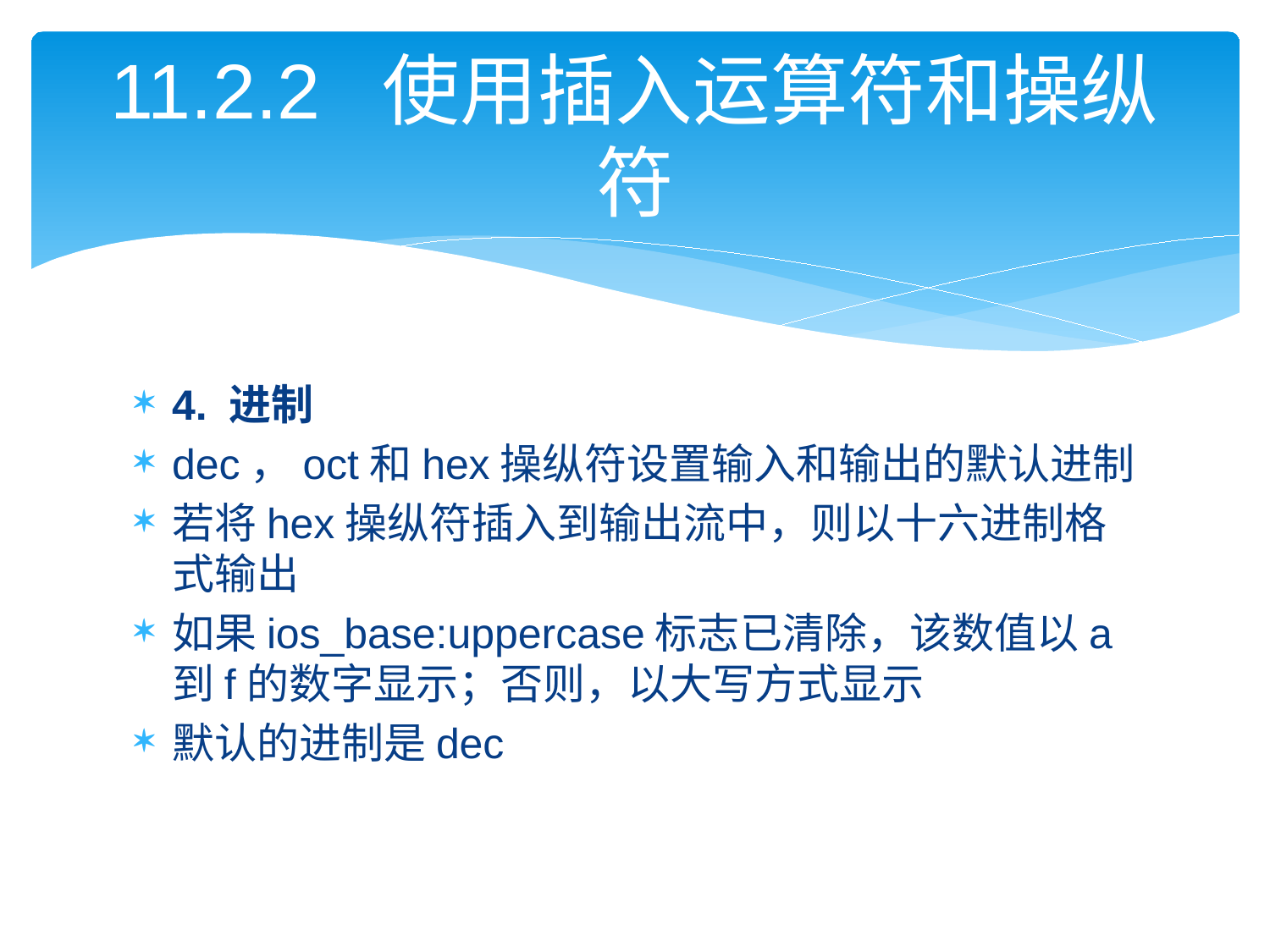

# 11.2.2  使用插入运算符和操纵符
4. 进制
dec，oct和hex操纵符设置输入和输出的默认进制
若将hex操纵符插入到输出流中，则以十六进制格式输出
如果ios_base:uppercase标志已清除，该数值以a到f的数字显示；否则，以大写方式显示
默认的进制是dec